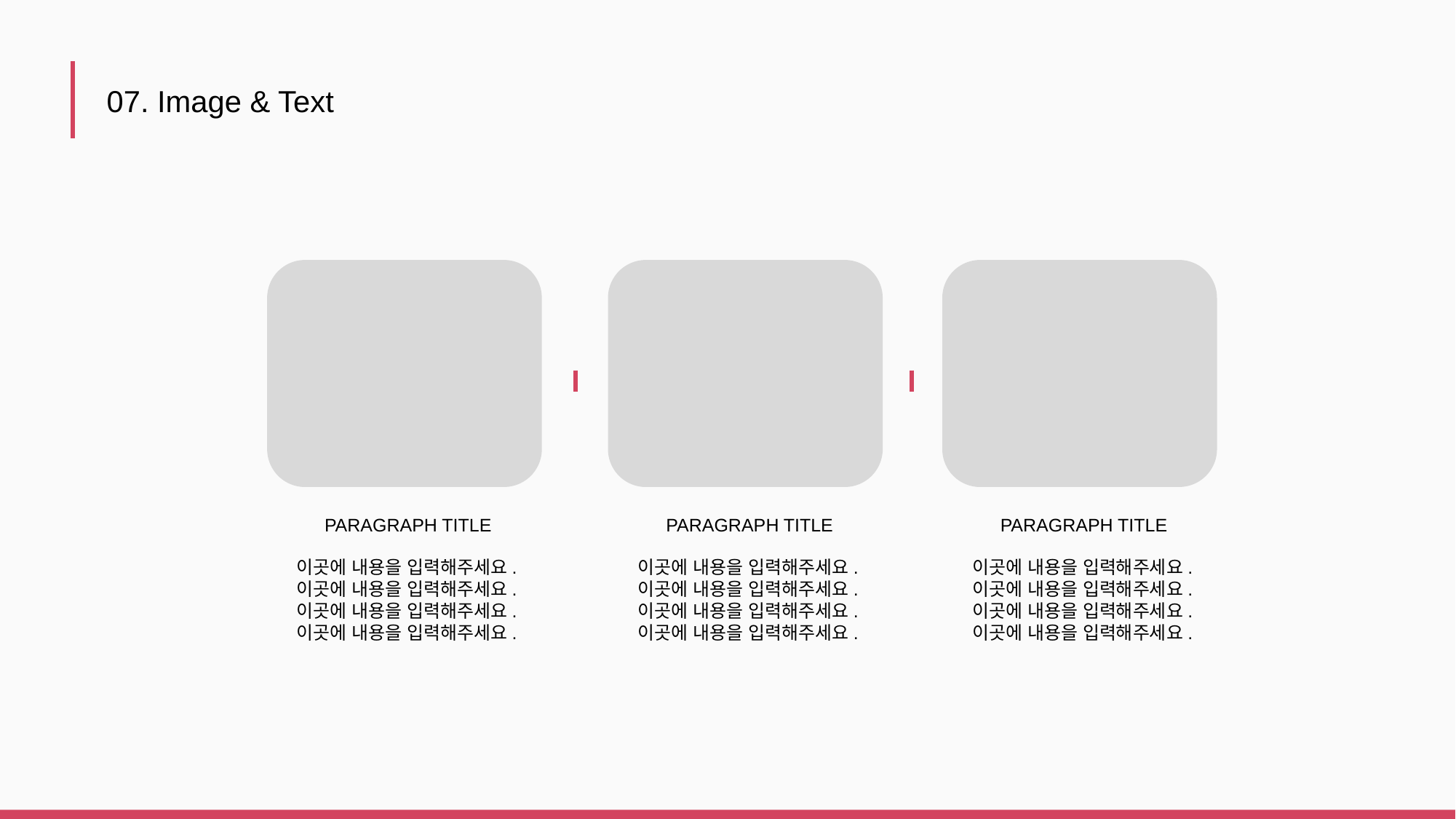

07. Image & Text

PARAGRAPH TITLE
PARAGRAPH TITLE
PARAGRAPH TITLE
이곳에 내용을 입력해주세요.
이곳에 내용을 입력해주세요.
이곳에 내용을 입력해주세요.
이곳에 내용을 입력해주세요.
이곳에 내용을 입력해주세요.
이곳에 내용을 입력해주세요.
이곳에 내용을 입력해주세요.
이곳에 내용을 입력해주세요.
이곳에 내용을 입력해주세요.
이곳에 내용을 입력해주세요.
이곳에 내용을 입력해주세요.
이곳에 내용을 입력해주세요.